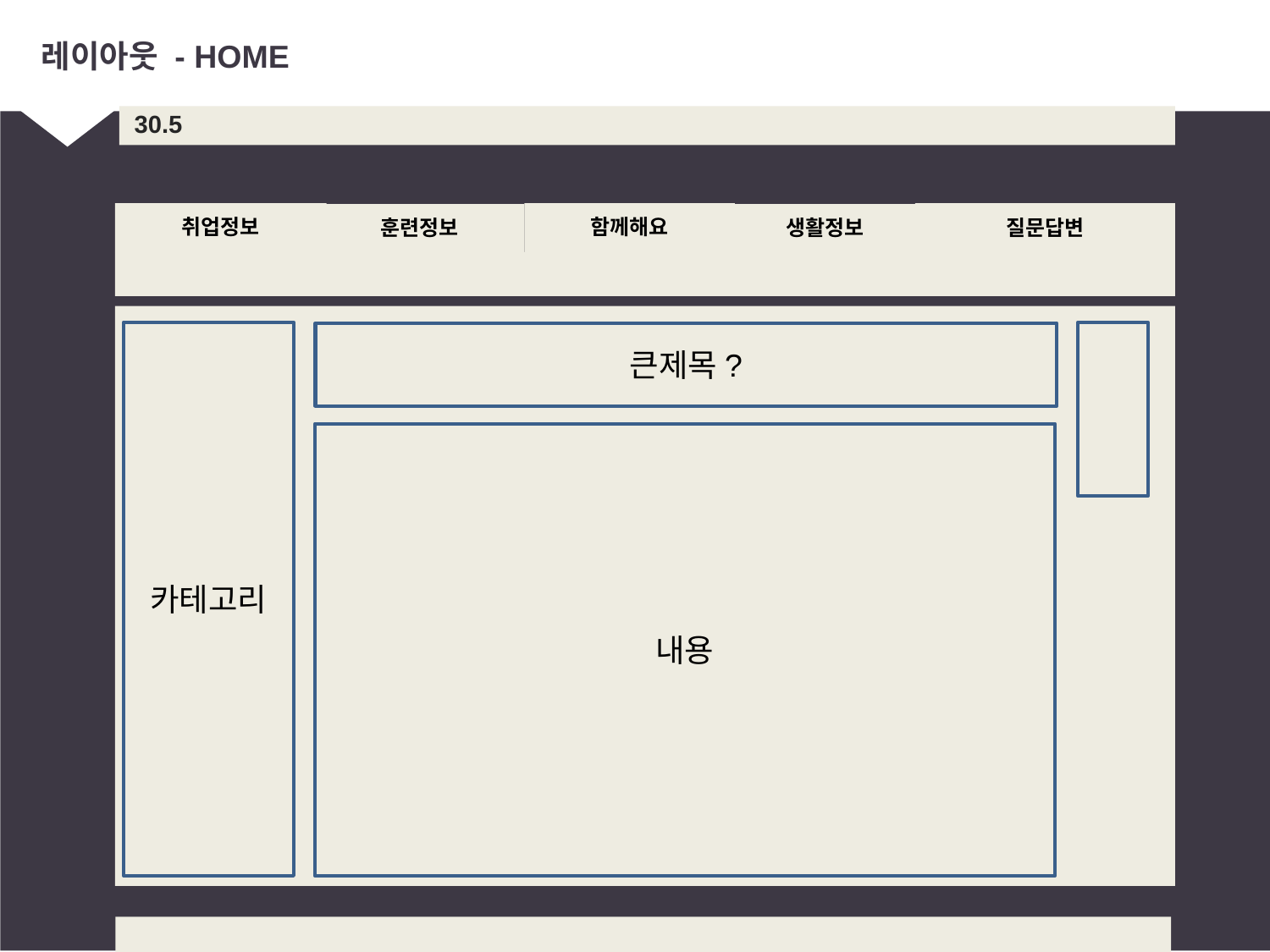

# 레이아웃 - HOME
  30.5
함께해요
취업정보
질문답변
훈련정보
생활정보

카테고리

큰제목?
내용